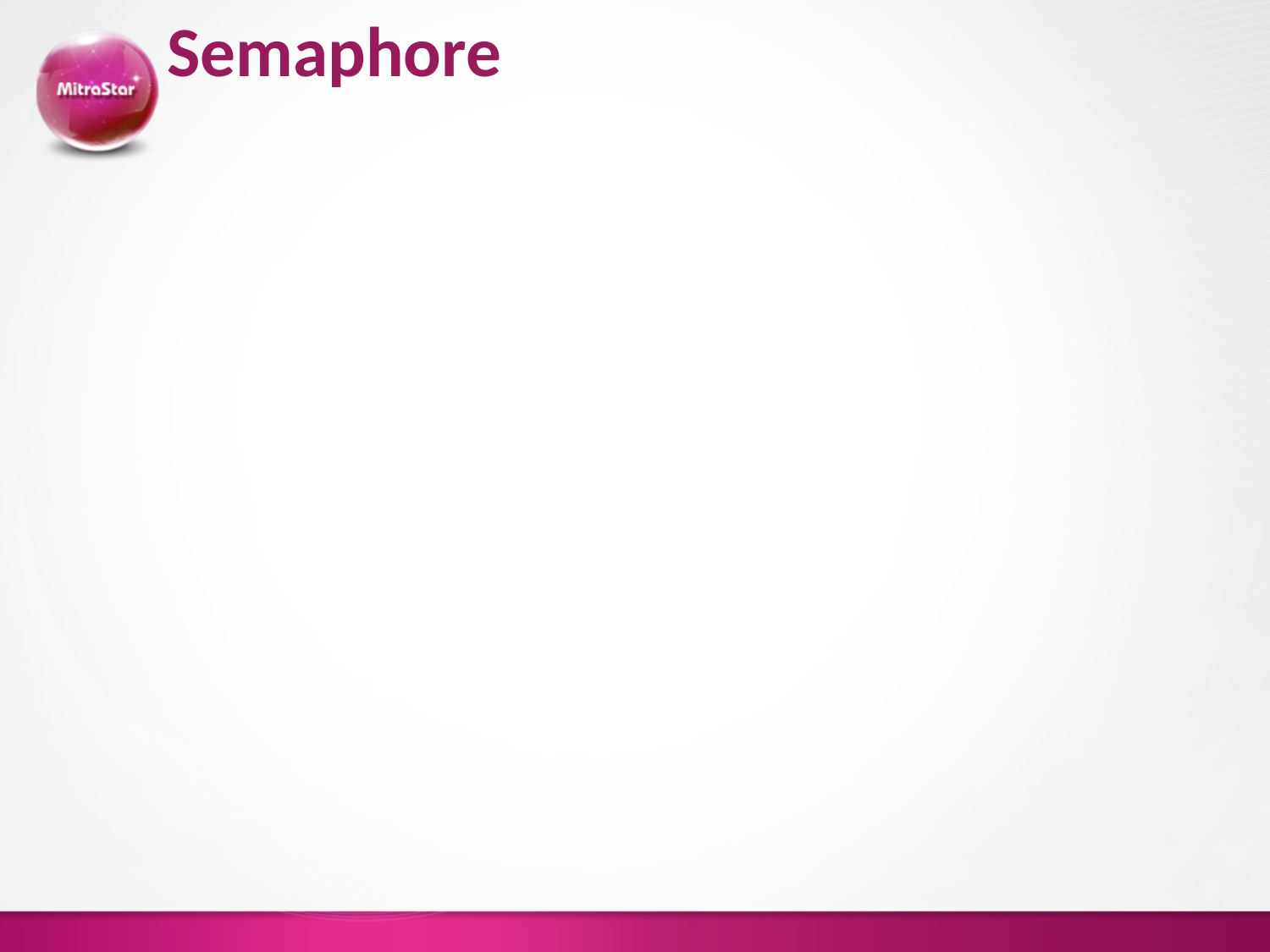

# Semaphore
#include <linux/sem.h>
#include <stdio.h>
#include <errno.h>
#define SEM_PATH "/unix/my_sem"
#define max_tries 3
int semid;
main()
{
int flag1,flag2,key,i,init_ok,tmperrno;
struct semid_ds sem_info;
struct seminfo sem_info2;
union semun arg; 			//union semun： 请参考附录2
struct sembuf askfor_res, free_res;
flag1=IPC_CREAT|IPC_EXCL|00666;
flag2=IPC_CREAT|00666;
key=ftok(SEM_PATH,'a');